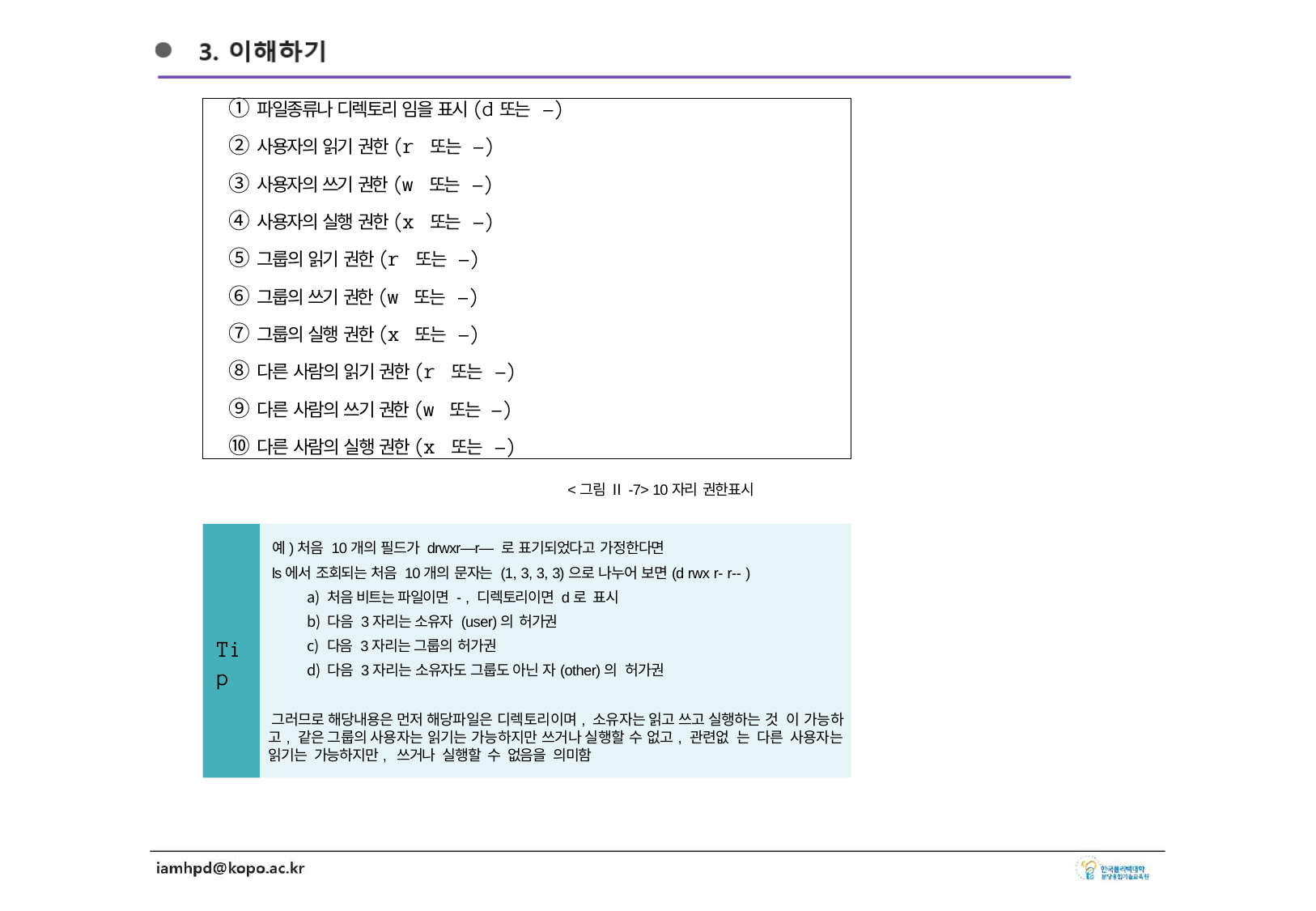

① 파일종류나 디렉토리 임을 표시(d또는 -)
② 사용자의 읽기 권한(r 또는 -)
③ 사용자의 쓰기 권한(w 또는 -)
④ 사용자의 실행 권한(x 또는 -)
⑤ 그룹의 읽기 권한(r 또는 -)
⑥ 그룹의 쓰기 권한(w 또는 -)
⑦ 그룹의 실행 권한(x 또는 -)
⑧ 다른 사람의 읽기 권한(r 또는 -)
⑨ 다른 사람의 쓰기 권한(w 또는 -)
⑩ 다른 사람의 실행 권한(x 또는 -)
<그림 Ⅱ-7> 10자리 권한표시

예)처음 10개의 필드가 drwxr—r— 로 표기되었다고 가정한다면
ls에서 조회되는 처음 10개의 문자는 (1, 3, 3, 3)으로 나누어 보면(d rwx r- r-- )
처음 비트는 파일이면 - , 디렉토리이면 d로 표시
다음 3자리는 소유자 (user)의 허가권
다음 3자리는 그룹의 허가권
다음 3자리는 소유자도 그룹도 아닌 자(other)의 허가권
Tip
그러므로 해당내용은 먼저 해당파일은 디렉토리이며, 소유자는 읽고 쓰고 실행하는 것  이 가능하고, 같은 그룹의 사용자는 읽기는 가능하지만 쓰거나 실행할 수 없고, 관련없  는 다른 사용자는 읽기는 가능하지만, 쓰거나 실행할 수 없음을 의미함